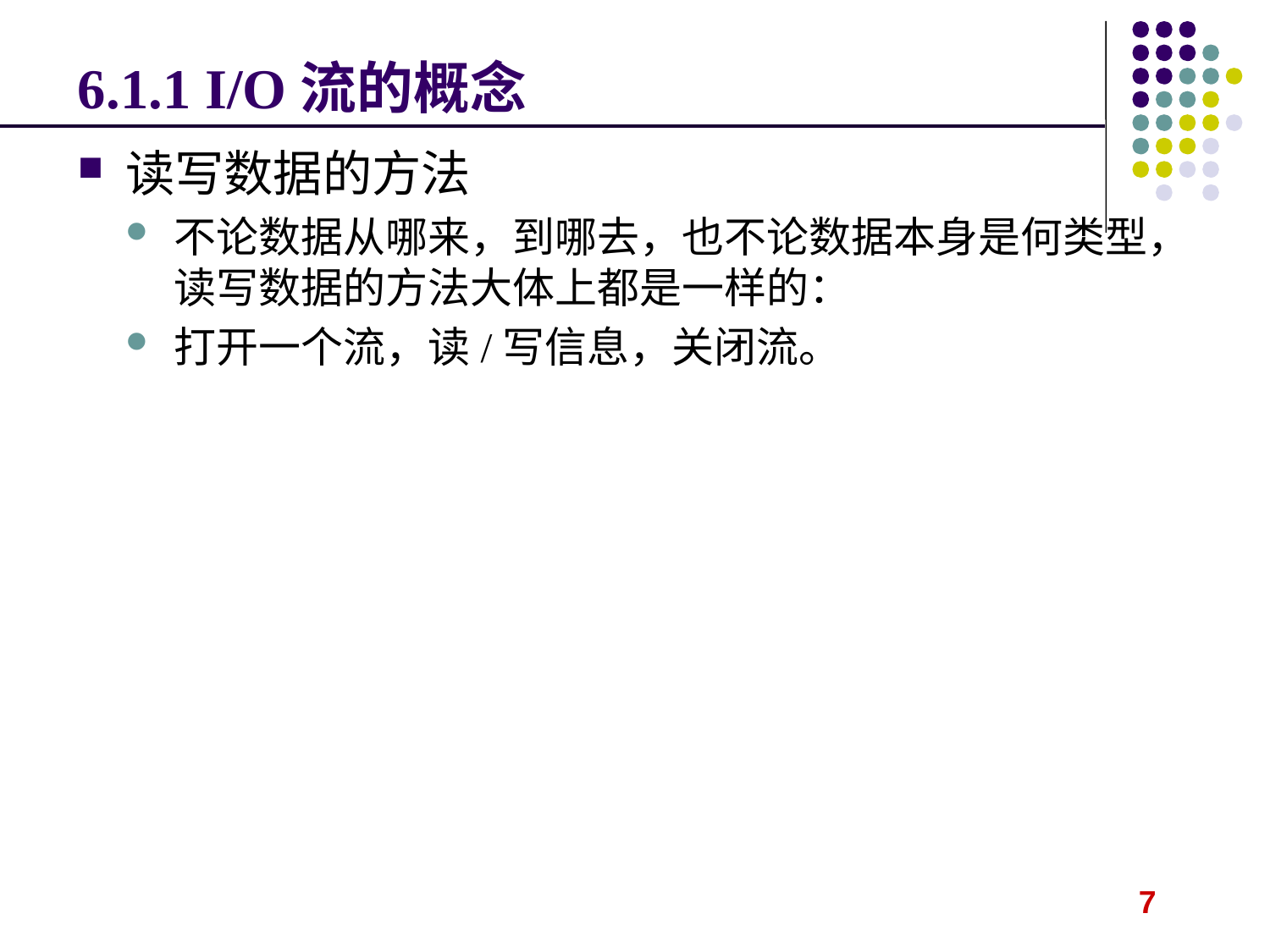

# 6.1.1 I/O流的概念
读写数据的方法
不论数据从哪来，到哪去，也不论数据本身是何类型，读写数据的方法大体上都是一样的：
打开一个流，读/写信息，关闭流。